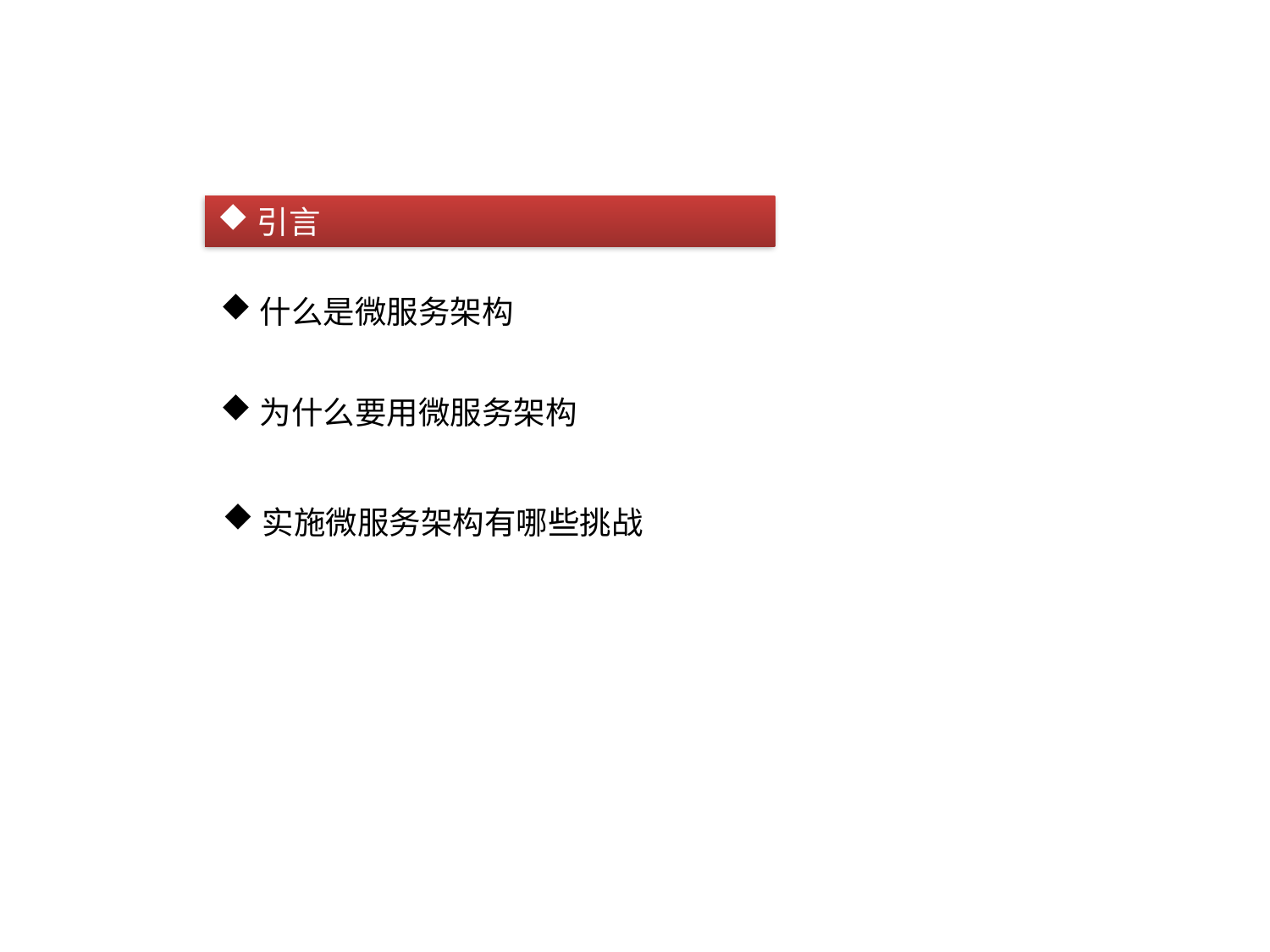

引言
什么是微服务架构
为什么要用微服务架构
实施微服务架构有哪些挑战